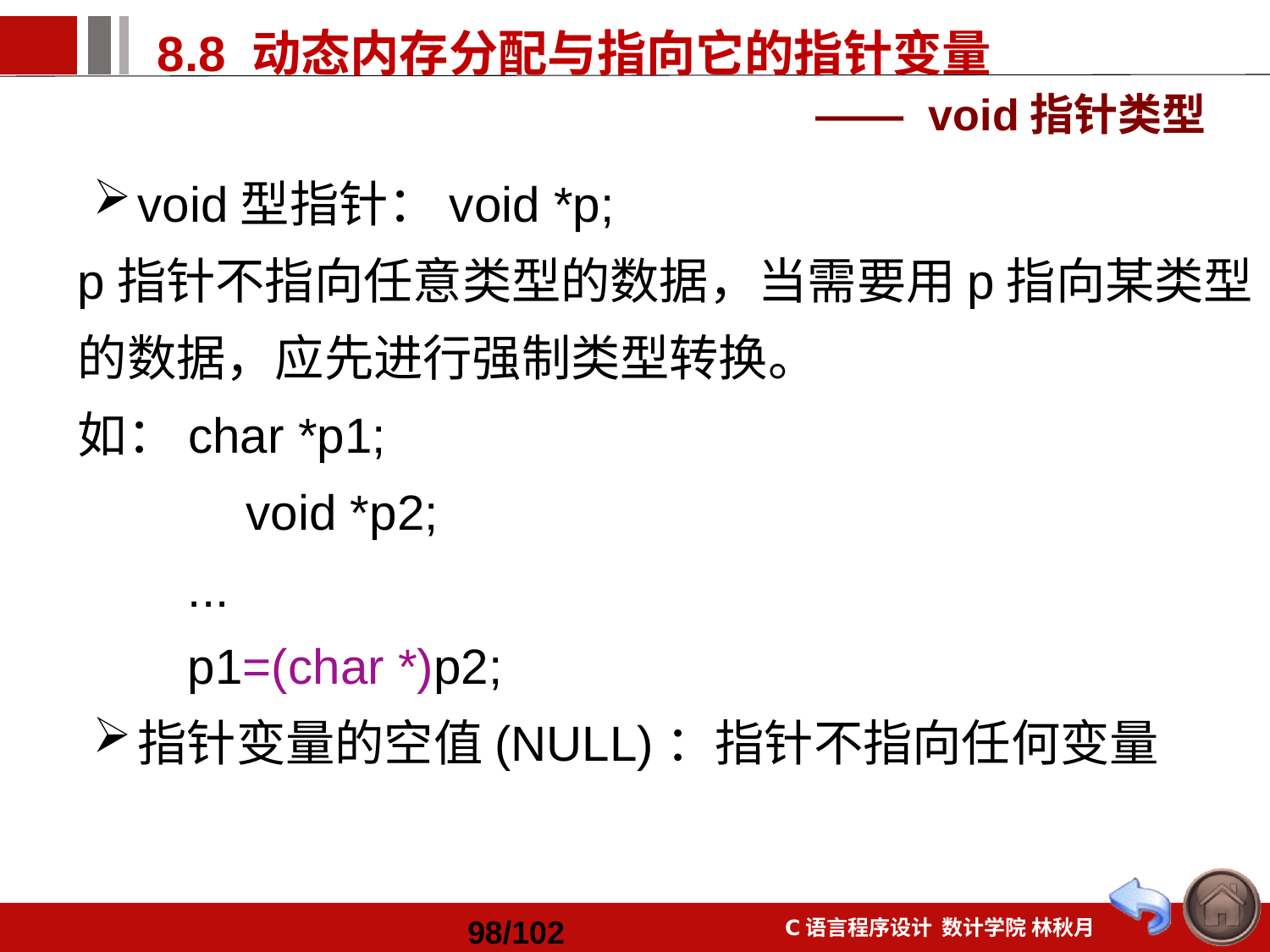

——  void指针类型
void型指针：void *p;
p指针不指向任意类型的数据，当需要用p指向某类型的数据，应先进行强制类型转换。
如：char *p1;
    	   void *p2;
        ...
        p1=(char *)p2;
指针变量的空值(NULL)：指针不指向任何变量